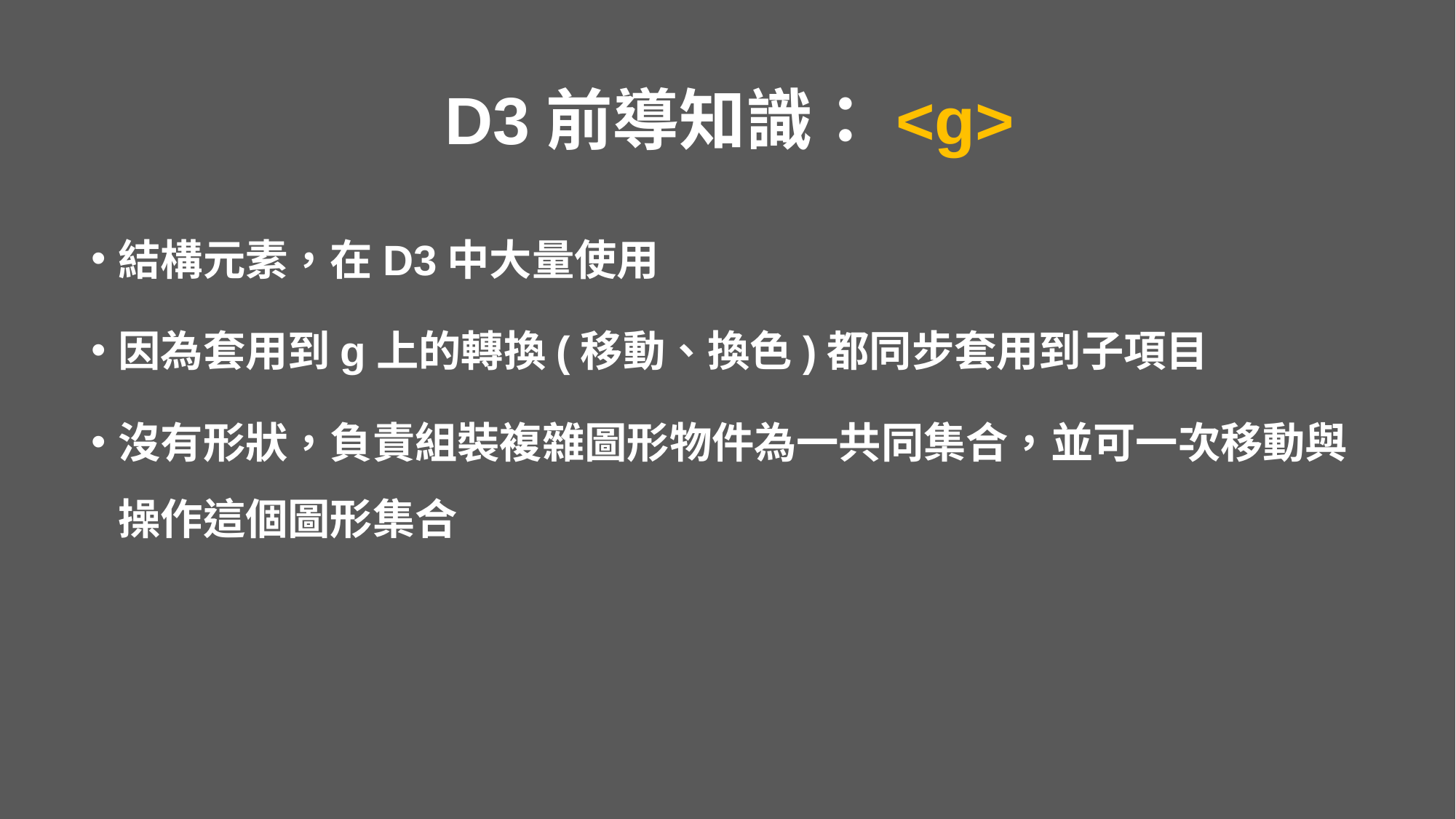

# D3前導知識：<g>
結構元素，在D3中大量使用
因為套用到g上的轉換(移動、換色)都同步套用到子項目
沒有形狀，負責組裝複雜圖形物件為一共同集合，並可一次移動與操作這個圖形集合